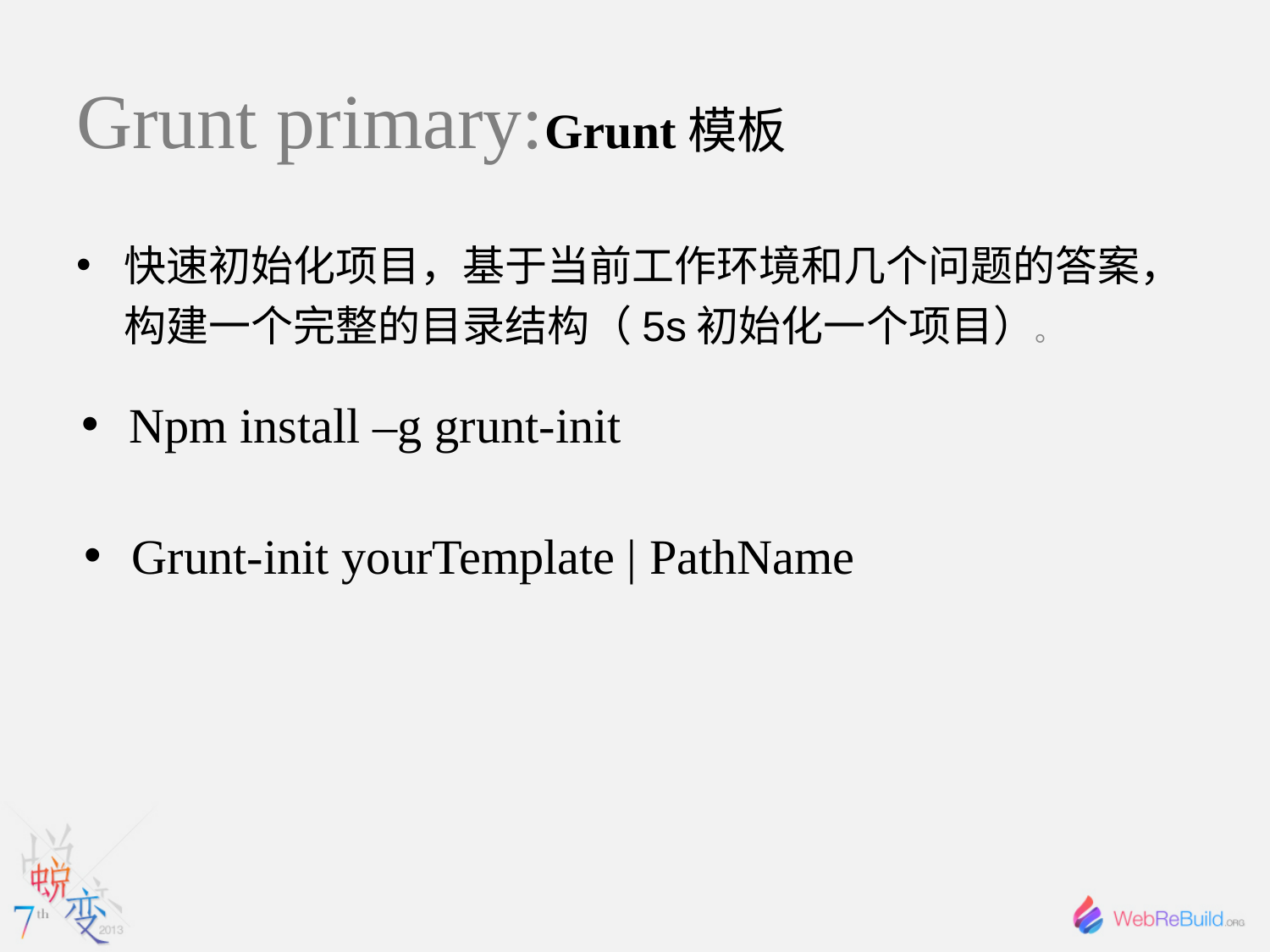

# Grunt primary:Grunt模板
快速初始化项目，基于当前工作环境和几个问题的答案，构建一个完整的目录结构（5s初始化一个项目）。
Npm install –g grunt-init
Grunt-init yourTemplate | PathName